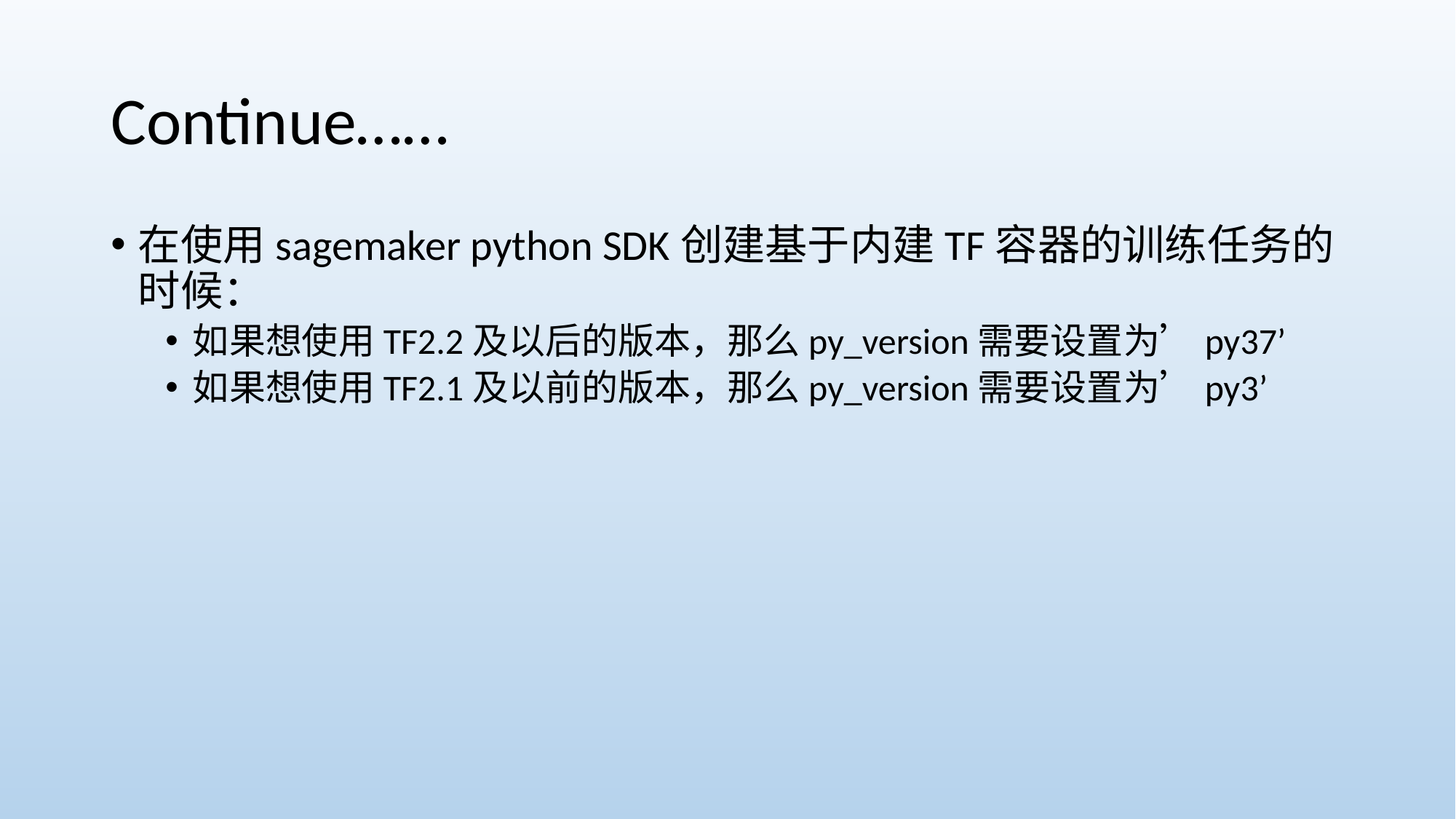

# Continue……
在使用sagemaker python SDK创建基于内建TF容器的训练任务的时候：
如果想使用TF2.2及以后的版本，那么py_version需要设置为’py37’
如果想使用TF2.1及以前的版本，那么py_version需要设置为’py3’